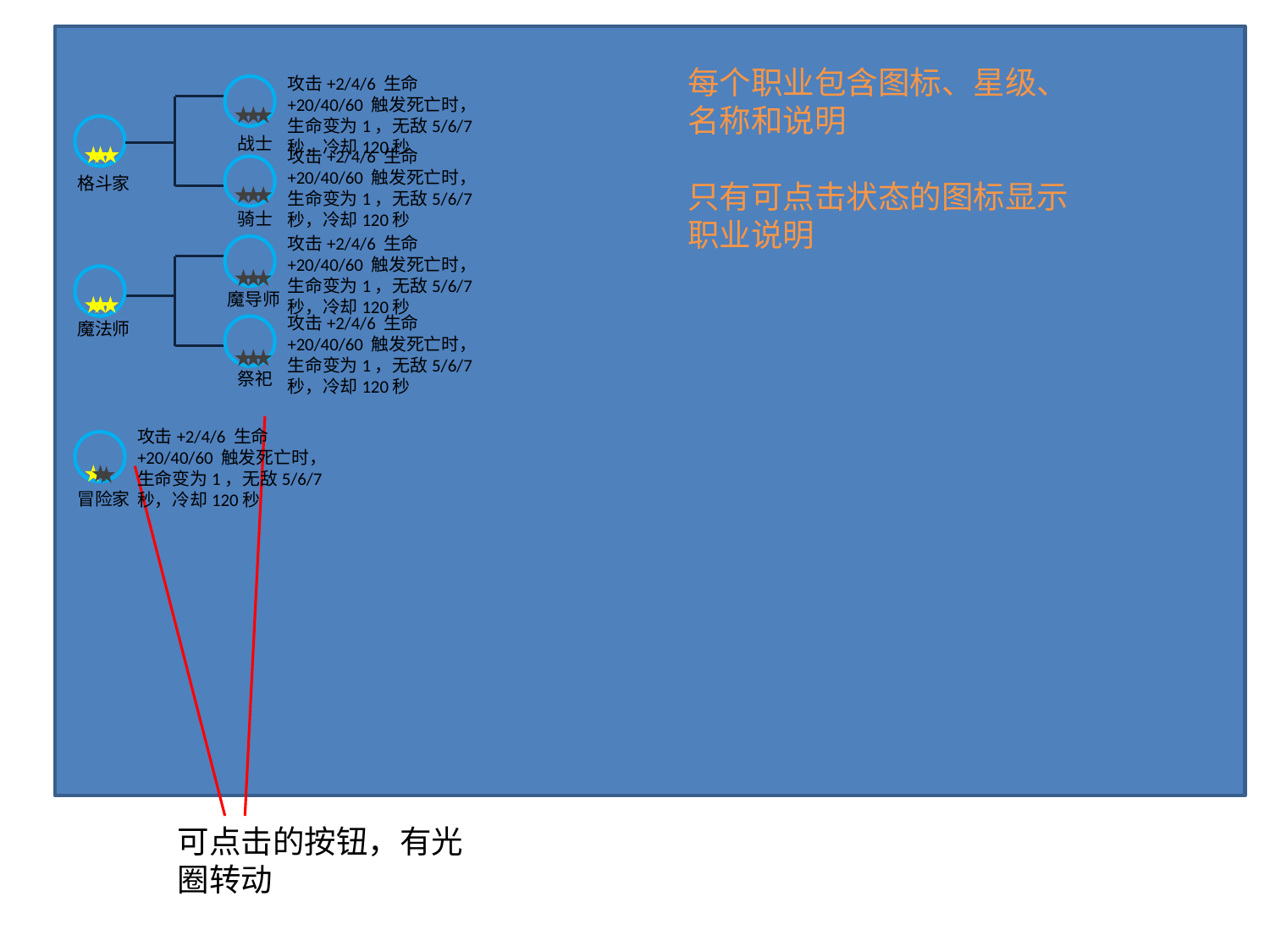

每个职业包含图标、星级、名称和说明

只有可点击状态的图标显示职业说明
攻击+2/4/6 生命+20/40/60 触发死亡时，生命变为1，无敌5/6/7秒，冷却120秒

战士
攻击+2/4/6 生命+20/40/60 触发死亡时，生命变为1，无敌5/6/7秒，冷却120秒

格斗家

骑士
攻击+2/4/6 生命+20/40/60 触发死亡时，生命变为1，无敌5/6/7秒，冷却120秒

魔导师

攻击+2/4/6 生命+20/40/60 触发死亡时，生命变为1，无敌5/6/7秒，冷却120秒
魔法师

祭祀
攻击+2/4/6 生命+20/40/60 触发死亡时，生命变为1，无敌5/6/7秒，冷却120秒

冒险家
可点击的按钮，有光圈转动